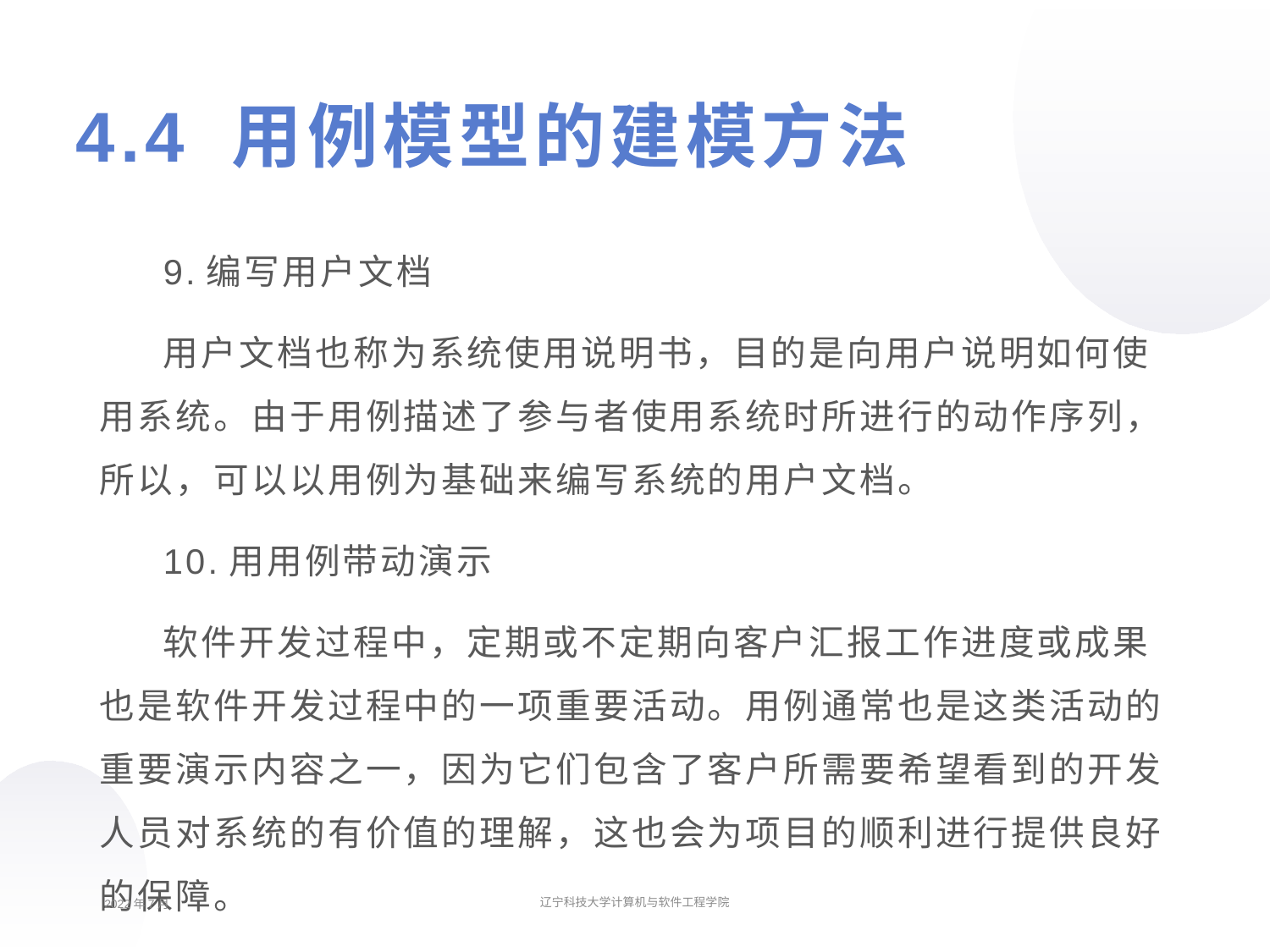

4.4 用例模型的建模方法
9.编写用户文档
用户文档也称为系统使用说明书，目的是向用户说明如何使用系统。由于用例描述了参与者使用系统时所进行的动作序列，所以，可以以用例为基础来编写系统的用户文档。
10.用用例带动演示
软件开发过程中，定期或不定期向客户汇报工作进度或成果也是软件开发过程中的一项重要活动。用例通常也是这类活动的重要演示内容之一，因为它们包含了客户所需要希望看到的开发人员对系统的有价值的理解，这也会为项目的顺利进行提供良好的保障。

2022年7月
辽宁科技大学计算机与软件工程学院
77